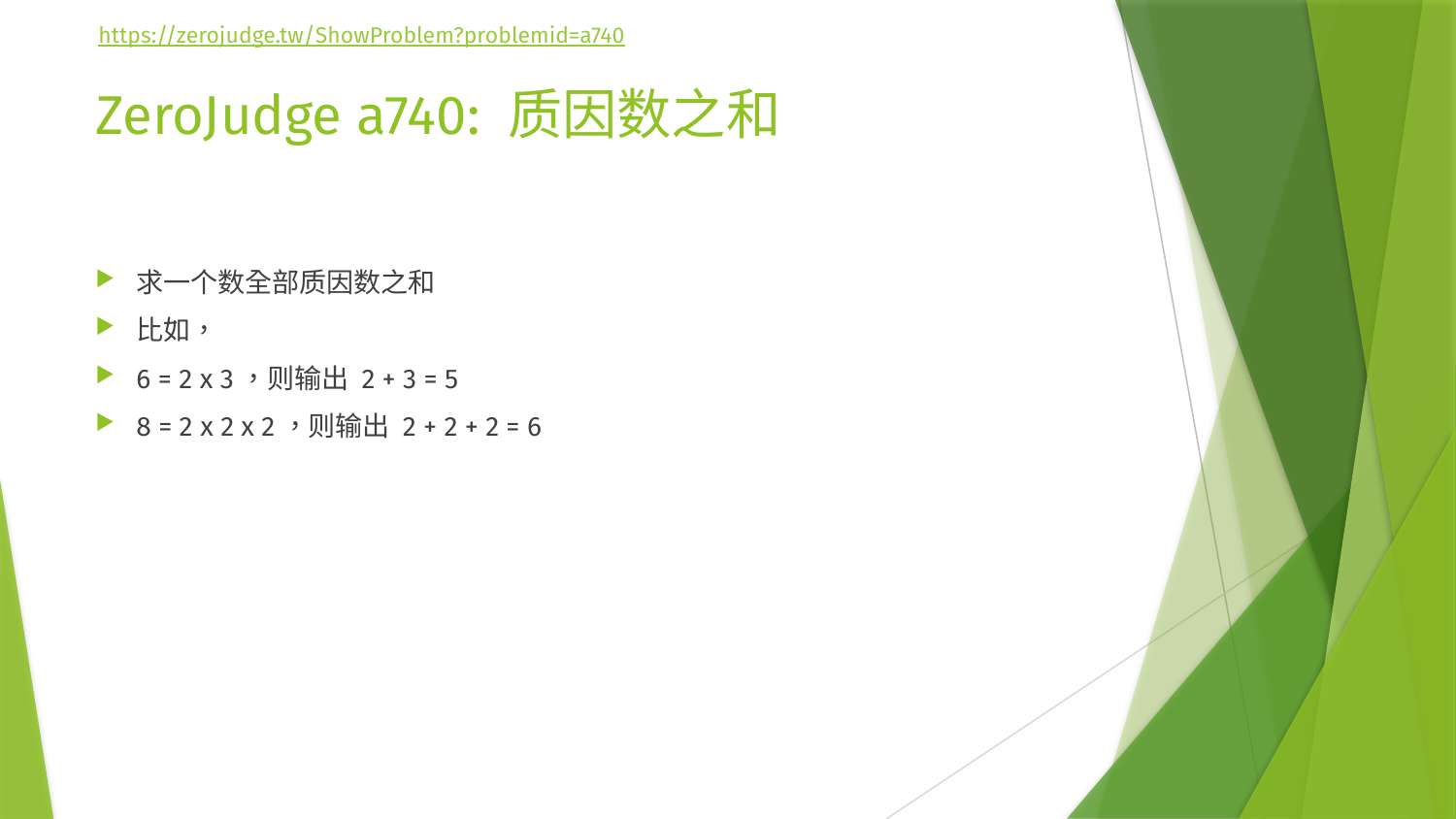

https://zerojudge.tw/ShowProblem?problemid=a740
# ZeroJudge a740: 质因数之和
求一个数全部质因数之和
比如，
6 = 2 x 3，则输出 2 + 3 = 5
8 = 2 x 2 x 2，则输出 2 + 2 + 2 = 6